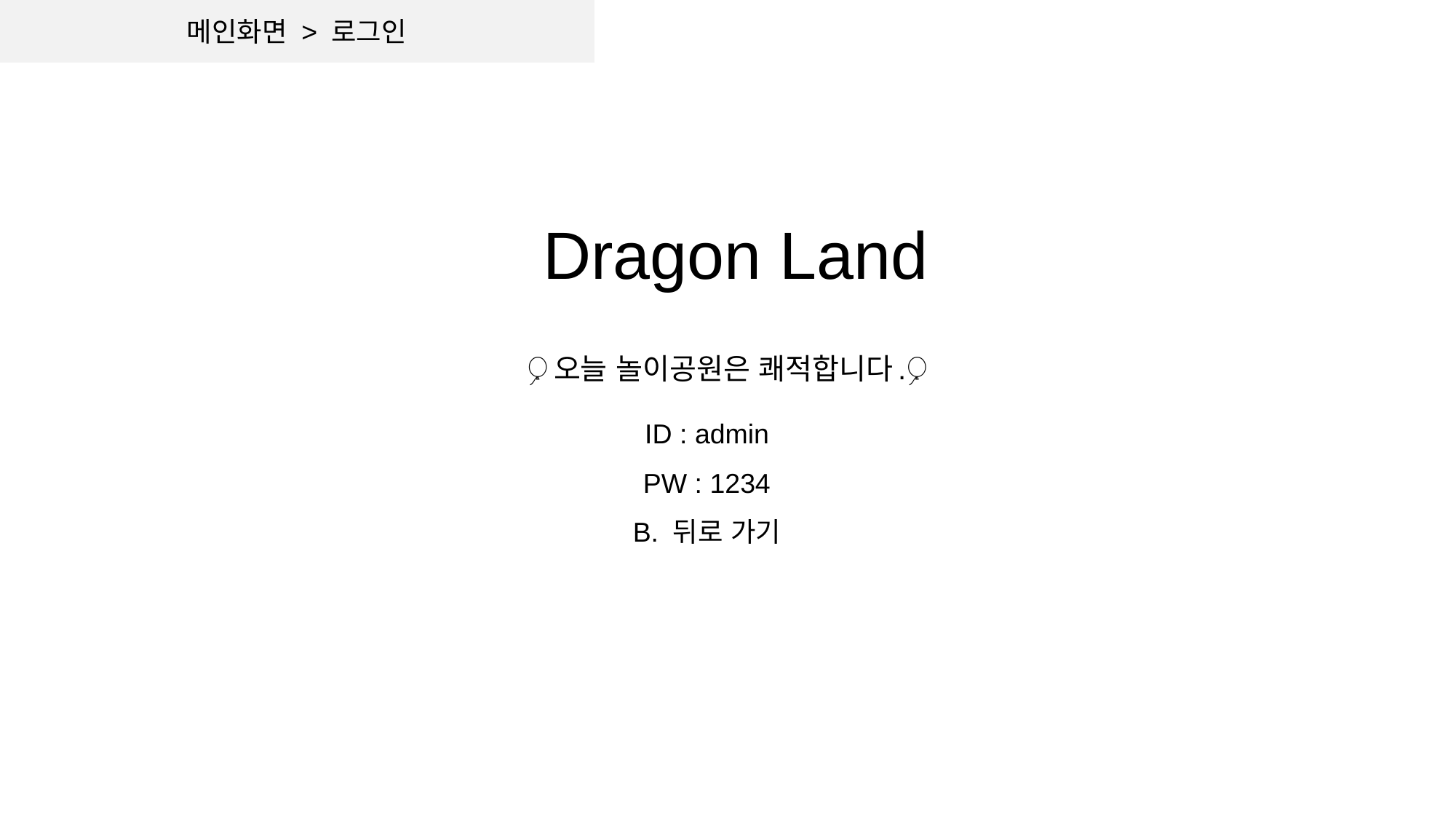

메인화면 > 로그인
Dragon Land

🎈오늘 놀이공원은 쾌적합니다.🎈
ID : admin
PW : 1234
B. 뒤로 가기